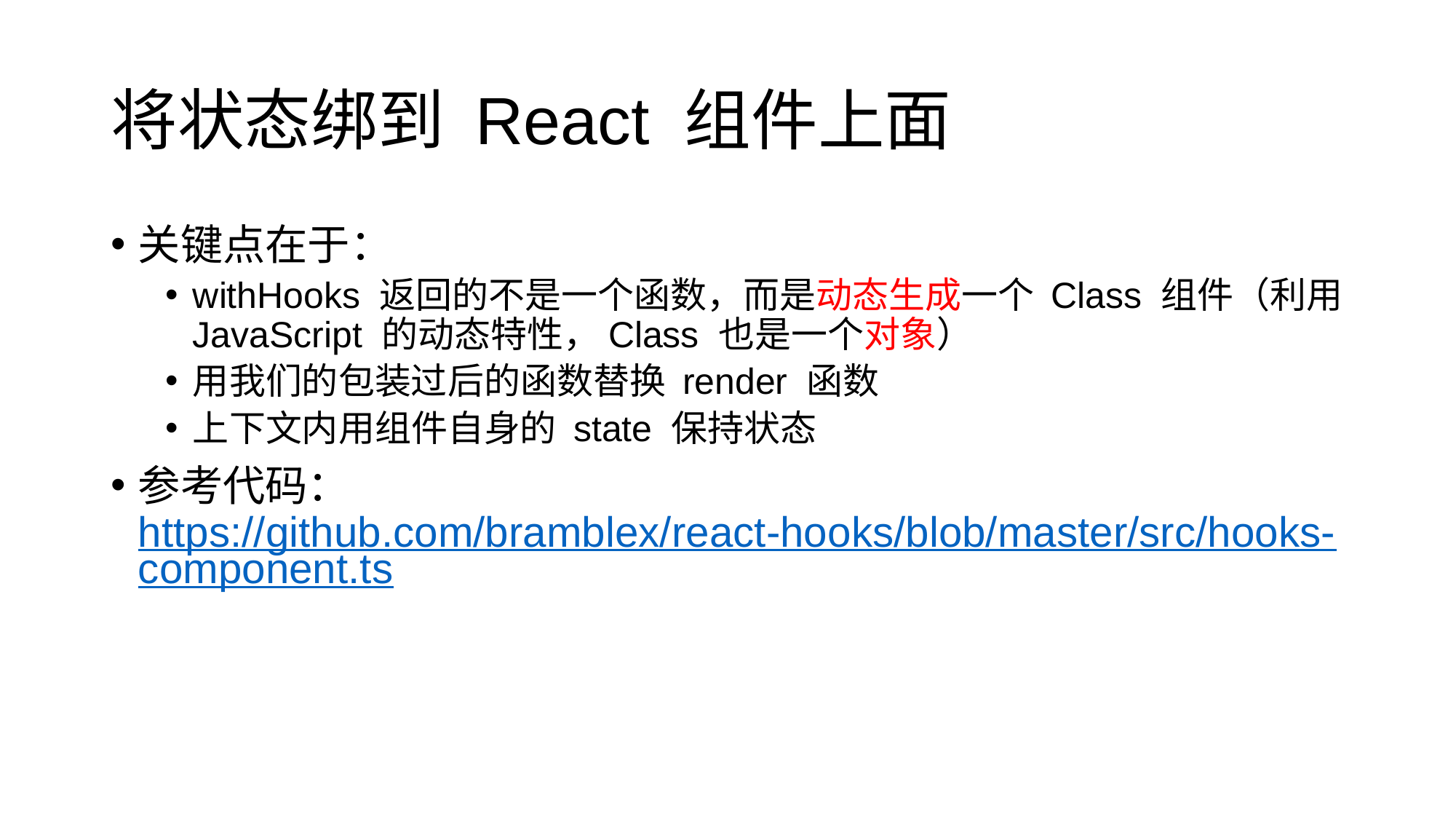

# 将状态绑到 React 组件上面
关键点在于：
withHooks 返回的不是一个函数，而是动态生成一个 Class 组件（利用 JavaScript 的动态特性，Class 也是一个对象）
用我们的包装过后的函数替换 render 函数
上下文内用组件自身的 state 保持状态
参考代码：https://github.com/bramblex/react-hooks/blob/master/src/hooks-component.ts